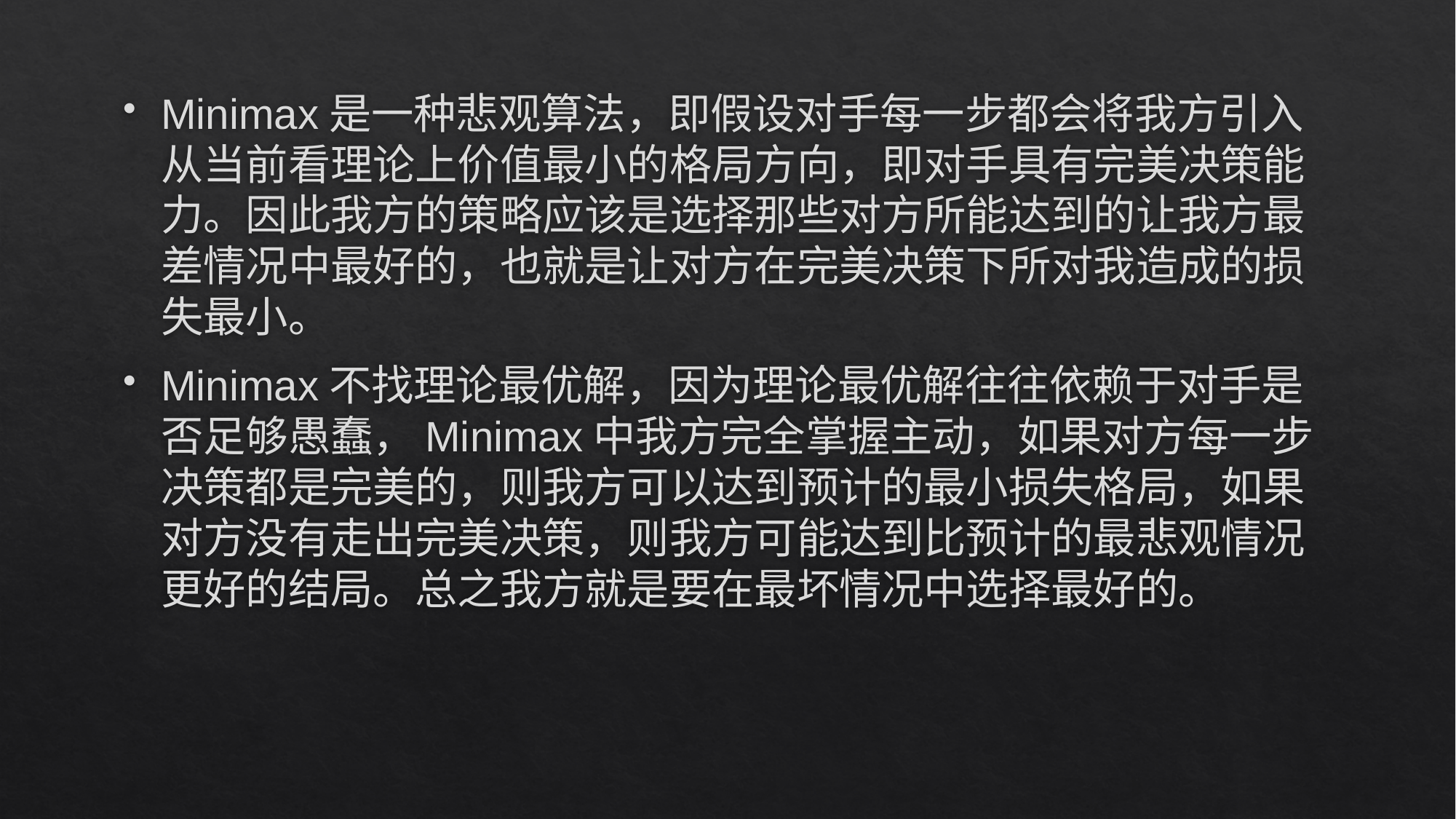

Minimax是一种悲观算法，即假设对手每一步都会将我方引入从当前看理论上价值最小的格局方向，即对手具有完美决策能力。因此我方的策略应该是选择那些对方所能达到的让我方最差情况中最好的，也就是让对方在完美决策下所对我造成的损失最小。
Minimax不找理论最优解，因为理论最优解往往依赖于对手是否足够愚蠢，Minimax中我方完全掌握主动，如果对方每一步决策都是完美的，则我方可以达到预计的最小损失格局，如果对方没有走出完美决策，则我方可能达到比预计的最悲观情况更好的结局。总之我方就是要在最坏情况中选择最好的。